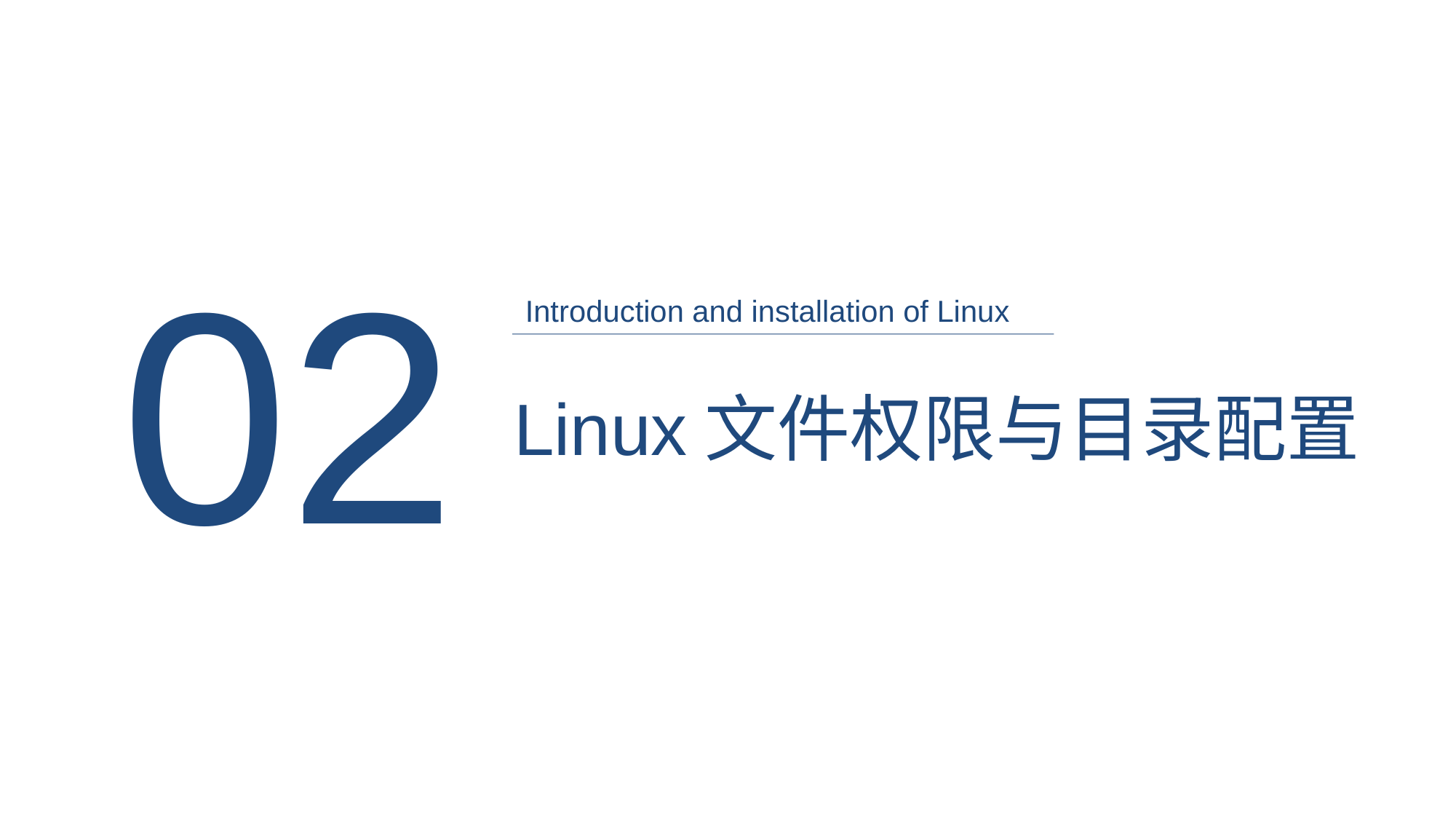

02
Introduction and installation of Linux

Linux文件权限与目录配置